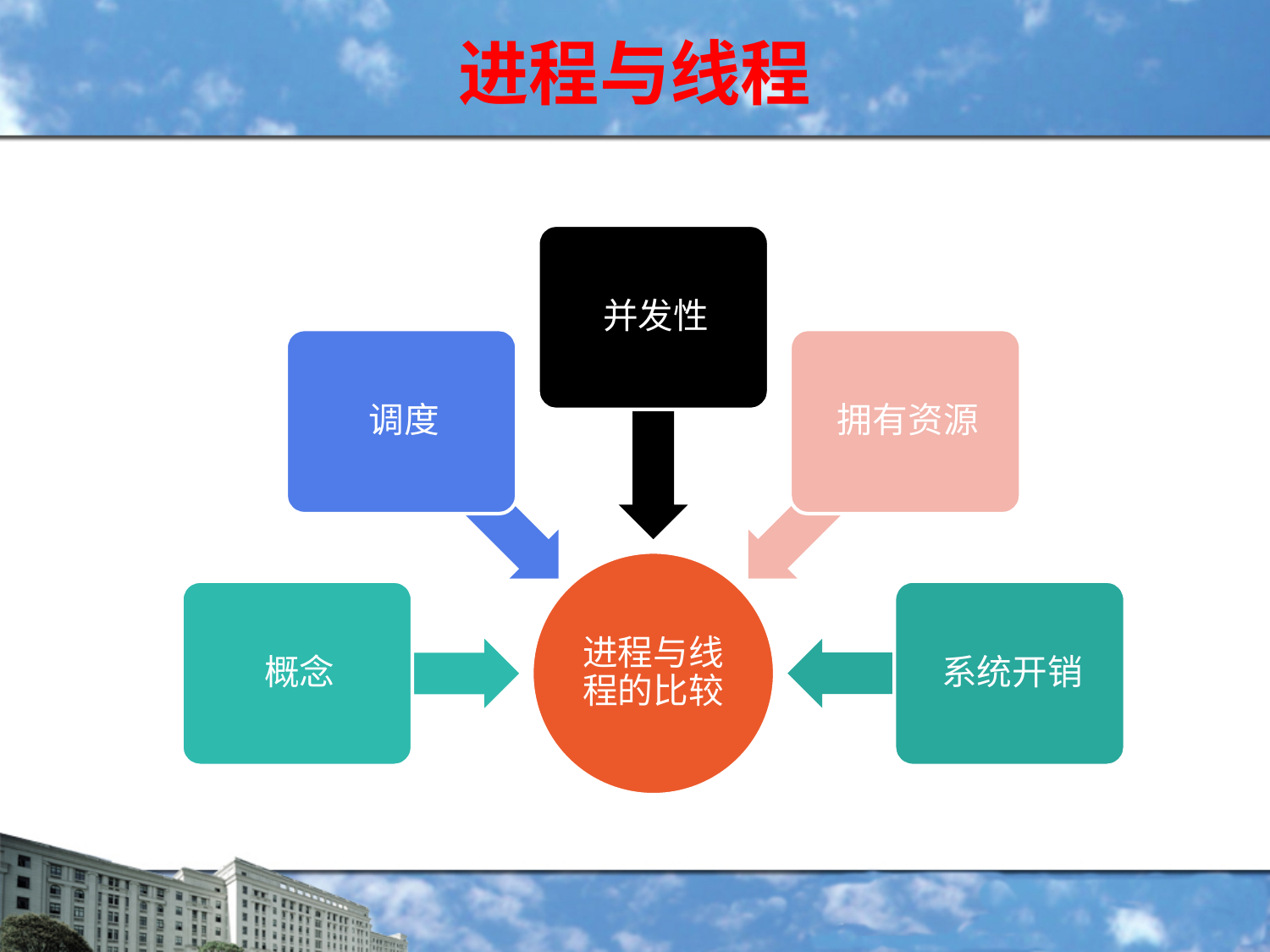

# 进程与线程
进程与线程的比较
概念
调度
并发性
拥有资源
系统开销